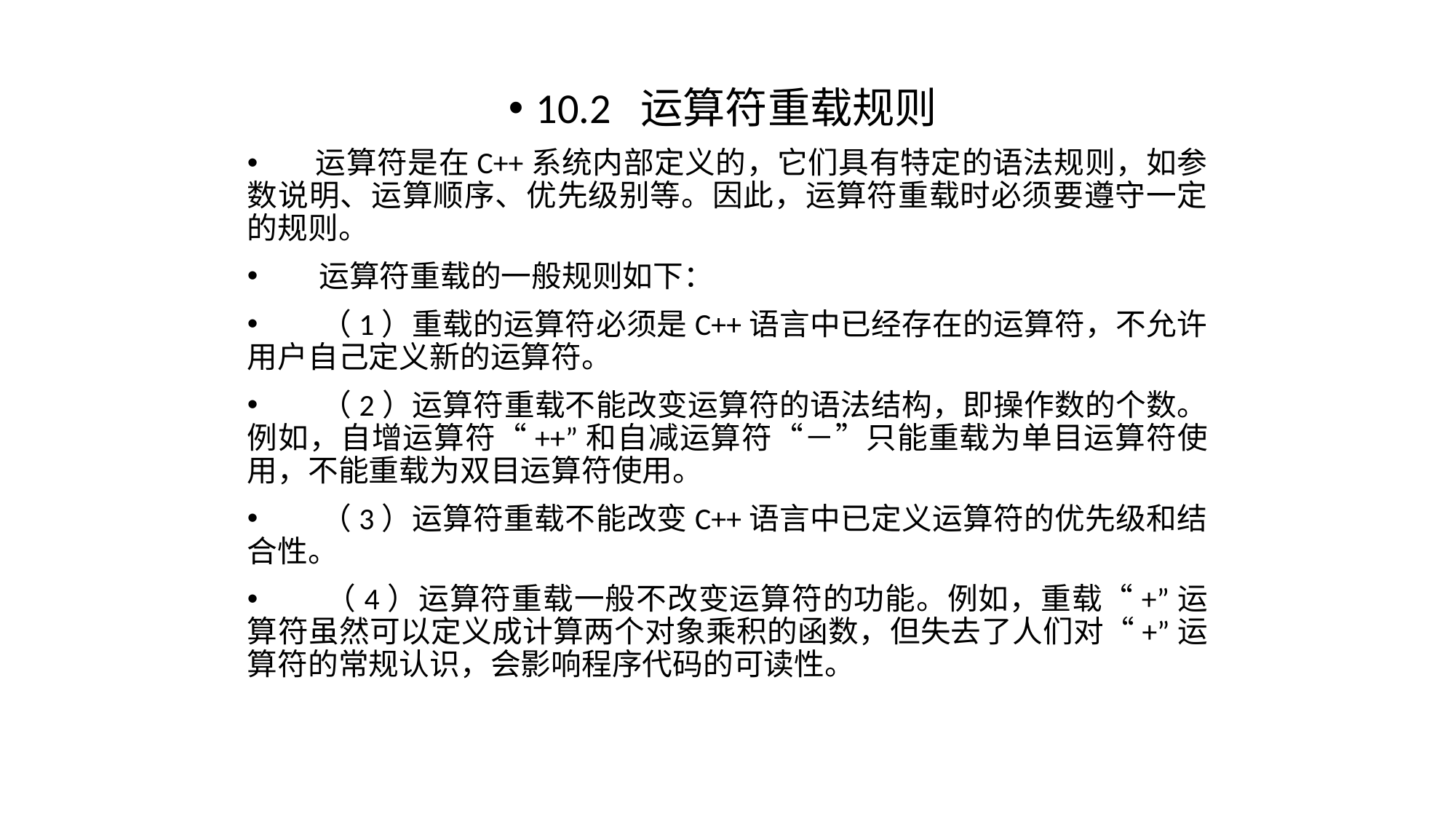

10.2  运算符重载规则
       运算符是在C++系统内部定义的，它们具有特定的语法规则，如参数说明、运算顺序、优先级别等。因此，运算符重载时必须要遵守一定的规则。
        运算符重载的一般规则如下：
        （1）重载的运算符必须是C++语言中已经存在的运算符，不允许用户自己定义新的运算符。
        （2）运算符重载不能改变运算符的语法结构，即操作数的个数。例如，自增运算符“++”和自减运算符“－”只能重载为单目运算符使用，不能重载为双目运算符使用。
        （3）运算符重载不能改变C++语言中已定义运算符的优先级和结合性。
        （4）运算符重载一般不改变运算符的功能。例如，重载“+”运算符虽然可以定义成计算两个对象乘积的函数，但失去了人们对“+”运算符的常规认识，会影响程序代码的可读性。